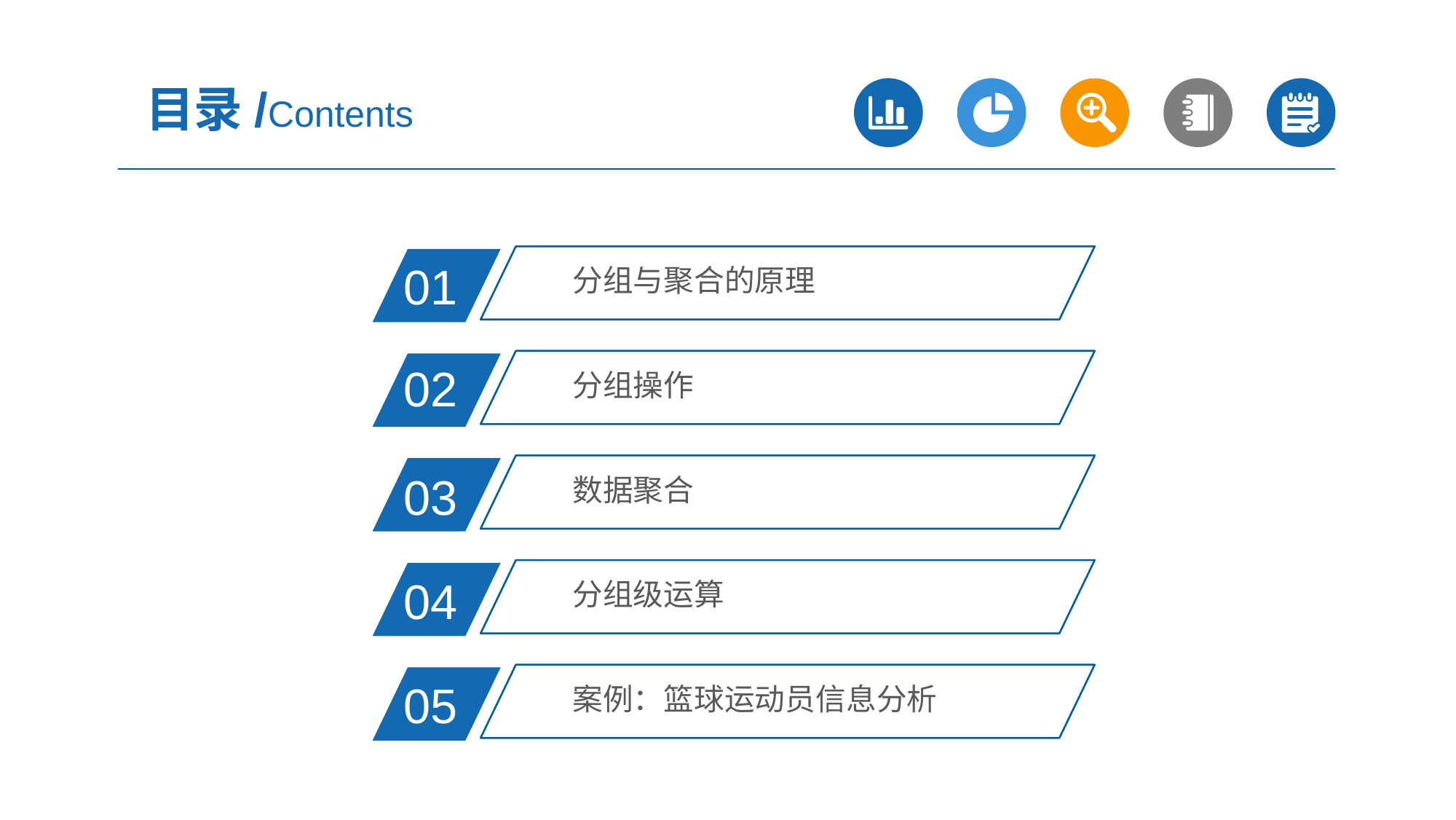

目录/Contents

分组与聚合的原理

01

分组操作
02

数据聚合

03

分组级运算

04

案例：篮球运动员信息分析

05